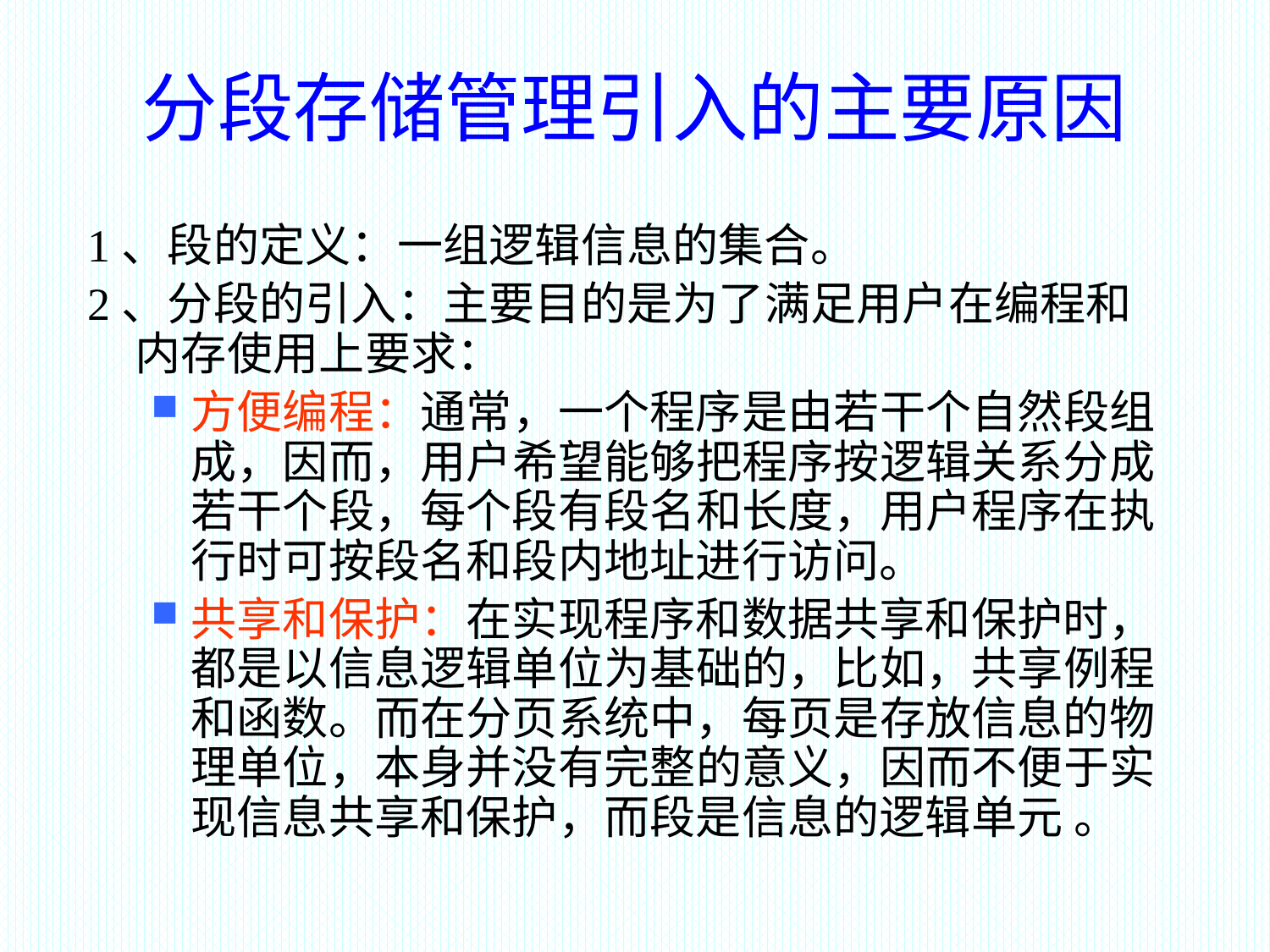

# 分段存储管理引入的主要原因
1、段的定义：一组逻辑信息的集合。
2、分段的引入：主要目的是为了满足用户在编程和内存使用上要求：
方便编程：通常，一个程序是由若干个自然段组成，因而，用户希望能够把程序按逻辑关系分成若干个段，每个段有段名和长度，用户程序在执行时可按段名和段内地址进行访问。
共享和保护：在实现程序和数据共享和保护时，都是以信息逻辑单位为基础的，比如，共享例程和函数。而在分页系统中，每页是存放信息的物理单位，本身并没有完整的意义，因而不便于实现信息共享和保护，而段是信息的逻辑单元 。